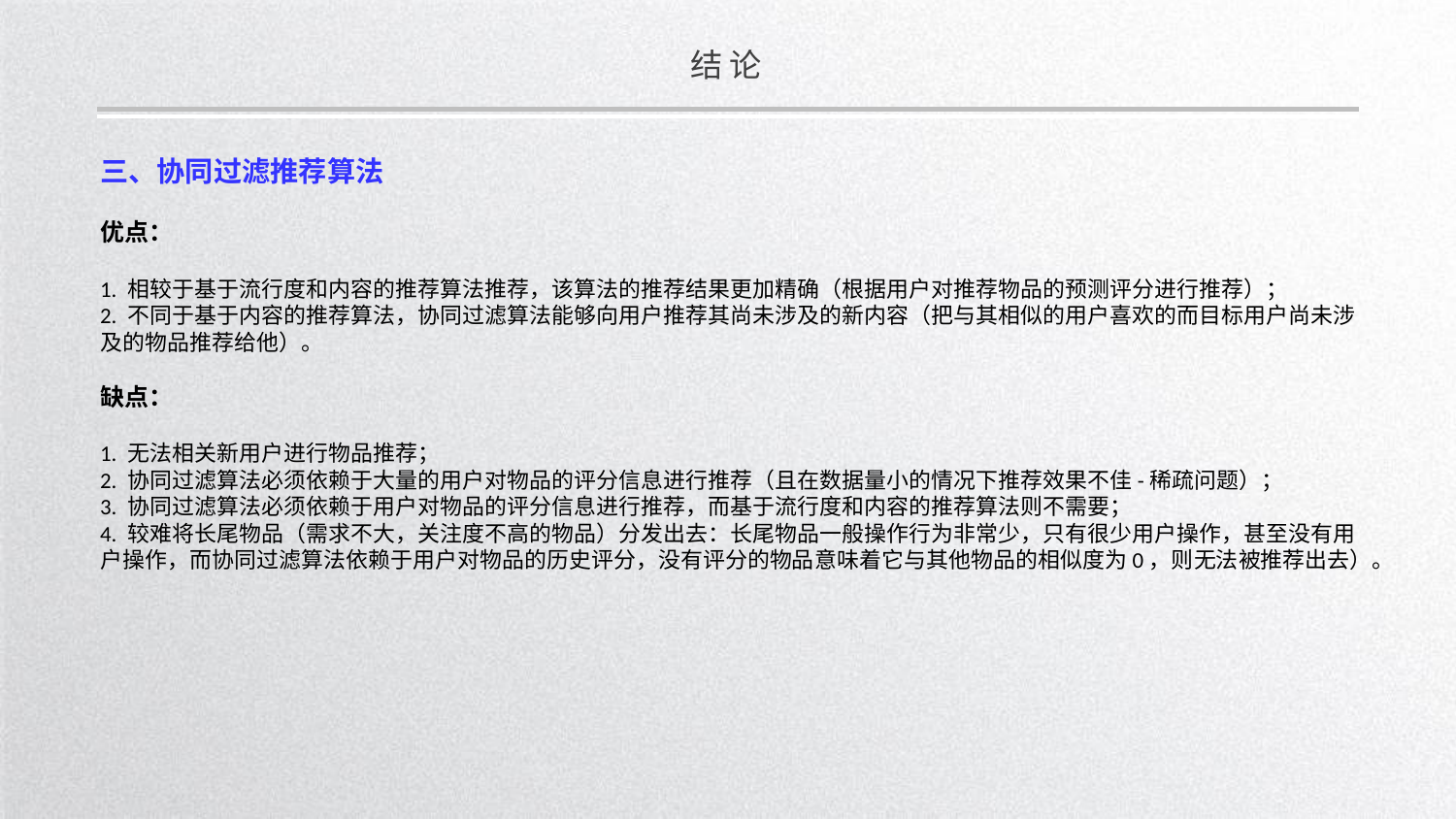

结论
三、协同过滤推荐算法

优点：

1. 相较于基于流行度和内容的推荐算法推荐，该算法的推荐结果更加精确（根据用户对推荐物品的预测评分进行推荐）；
2. 不同于基于内容的推荐算法，协同过滤算法能够向用户推荐其尚未涉及的新内容（把与其相似的用户喜欢的而目标用户尚未涉及的物品推荐给他）。

缺点：

1. 无法相关新用户进行物品推荐；
2. 协同过滤算法必须依赖于大量的用户对物品的评分信息进行推荐（且在数据量小的情况下推荐效果不佳-稀疏问题）；
3. 协同过滤算法必须依赖于用户对物品的评分信息进行推荐，而基于流行度和内容的推荐算法则不需要；
4. 较难将长尾物品（需求不大，关注度不高的物品）分发出去：长尾物品一般操作行为非常少，只有很少用户操作，甚至没有用户操作，而协同过滤算法依赖于用户对物品的历史评分，没有评分的物品意味着它与其他物品的相似度为0，则无法被推荐出去）。